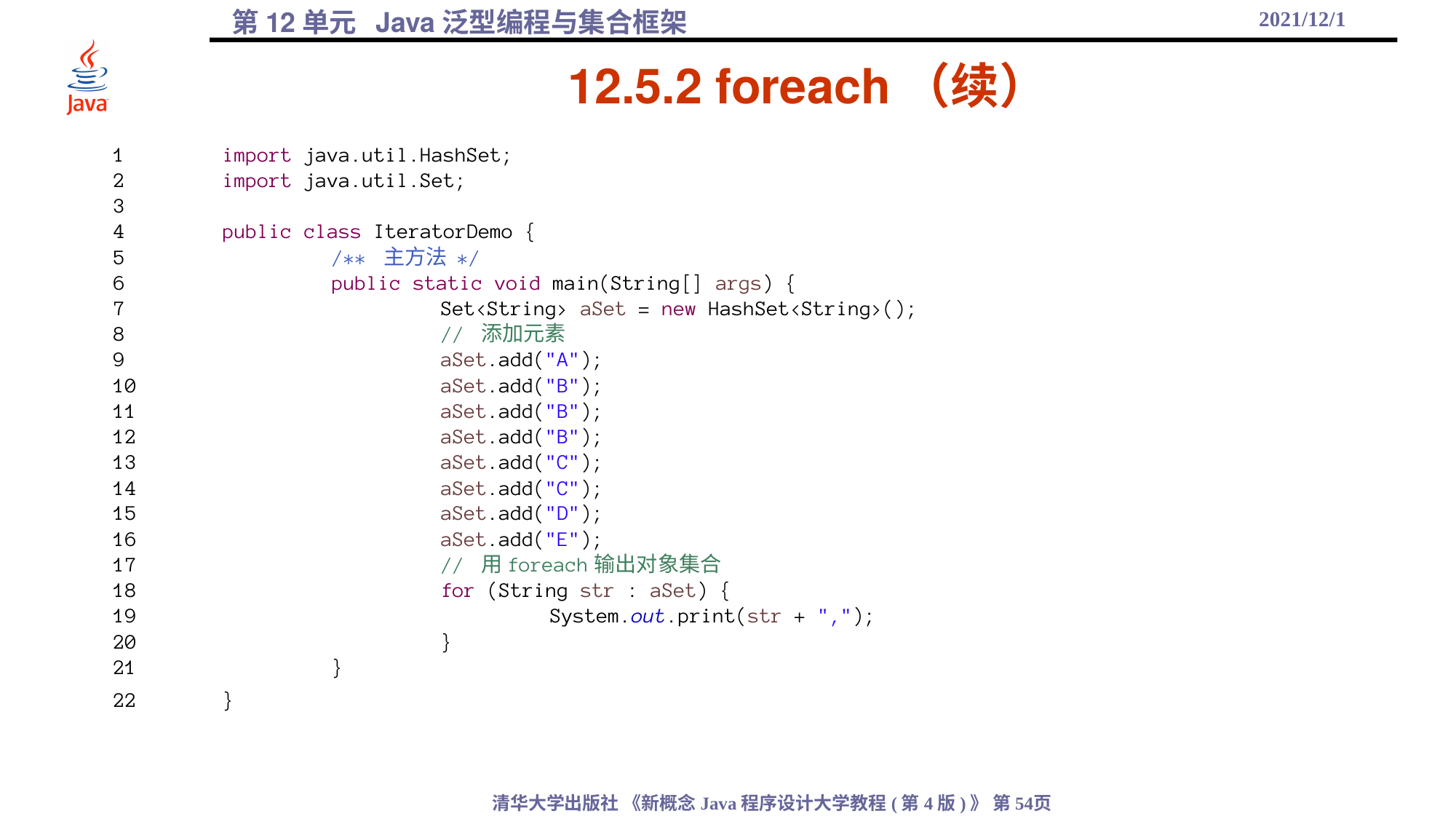

2021/12/1
# 12.5.2 foreach（续）
1	import java.util.HashSet;
2	import java.util.Set;
3
4	public class IteratorDemo {
5		/** 主方法 */
6		public static void main(String[] args) {
7			Set<String> aSet = new HashSet<String>();
8			// 添加元素
9			aSet.add("A");
10			aSet.add("B");
11			aSet.add("B");
12			aSet.add("B");
13			aSet.add("C");
14			aSet.add("C");
15			aSet.add("D");
16			aSet.add("E");
17			// 用foreach输出对象集合
18			for (String str : aSet) {
19				System.out.print(str + ",");
20			}
21		}
22	}